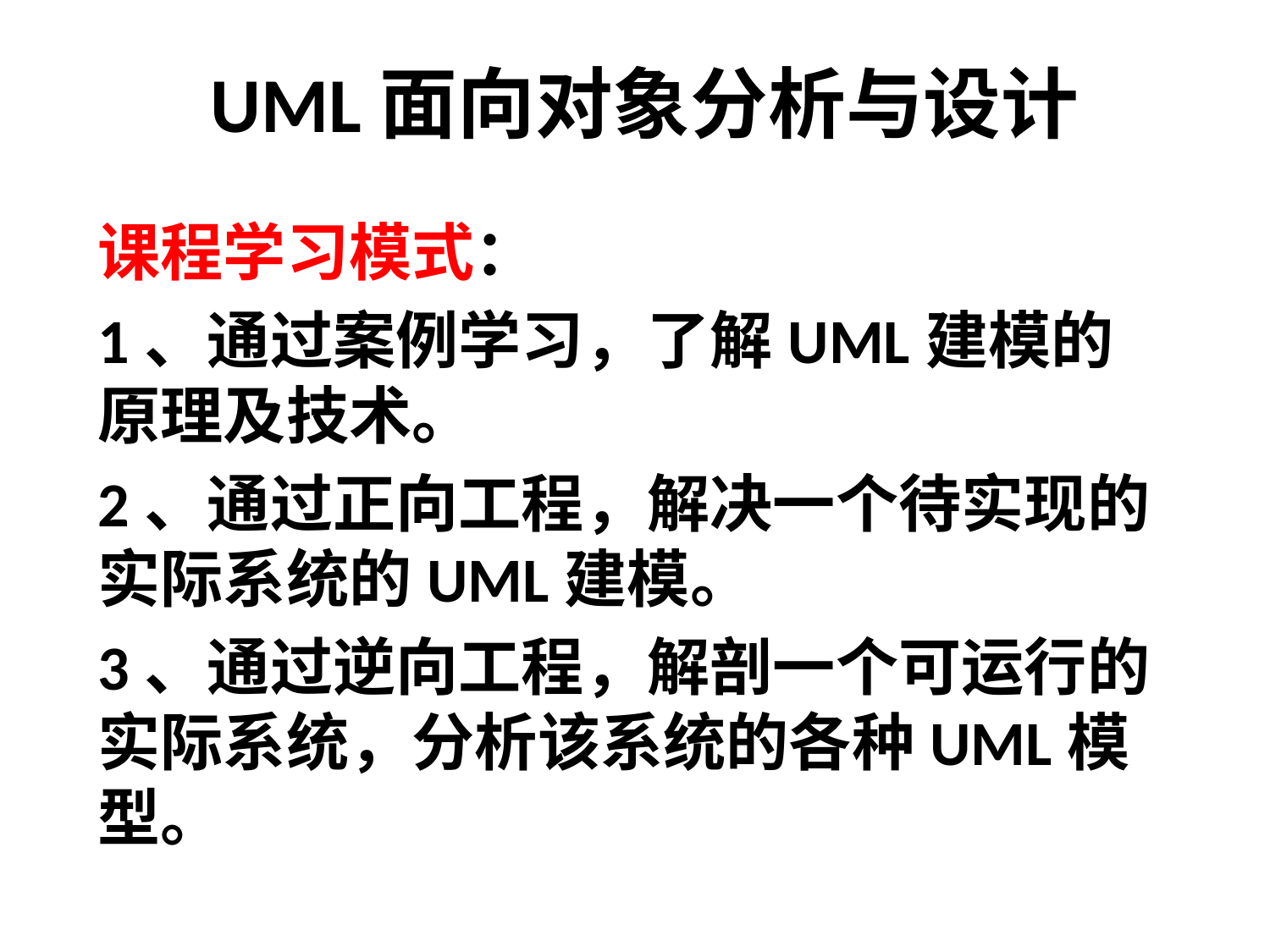

# UML面向对象分析与设计
课程学习模式：
1、通过案例学习，了解UML建模的原理及技术。
2、通过正向工程，解决一个待实现的实际系统的UML建模。
3、通过逆向工程，解剖一个可运行的实际系统，分析该系统的各种UML模型。